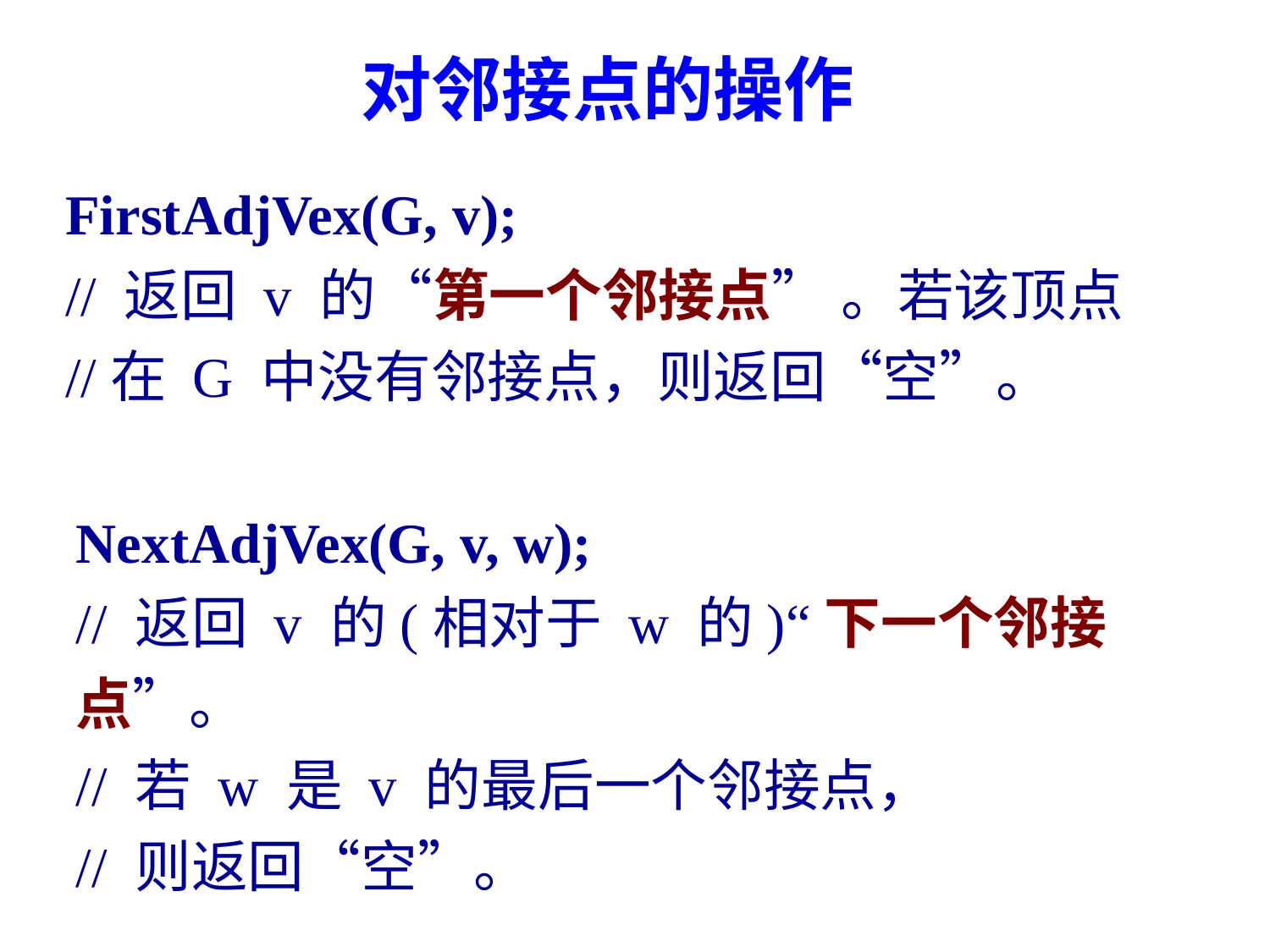

对邻接点的操作
FirstAdjVex(G, v);
// 返回 v 的“第一个邻接点” 。若该顶点
//在 G 中没有邻接点，则返回“空”。
NextAdjVex(G, v, w);
// 返回 v 的(相对于 w 的)“下一个邻接点”。
// 若 w 是 v 的最后一个邻接点，
// 则返回“空”。